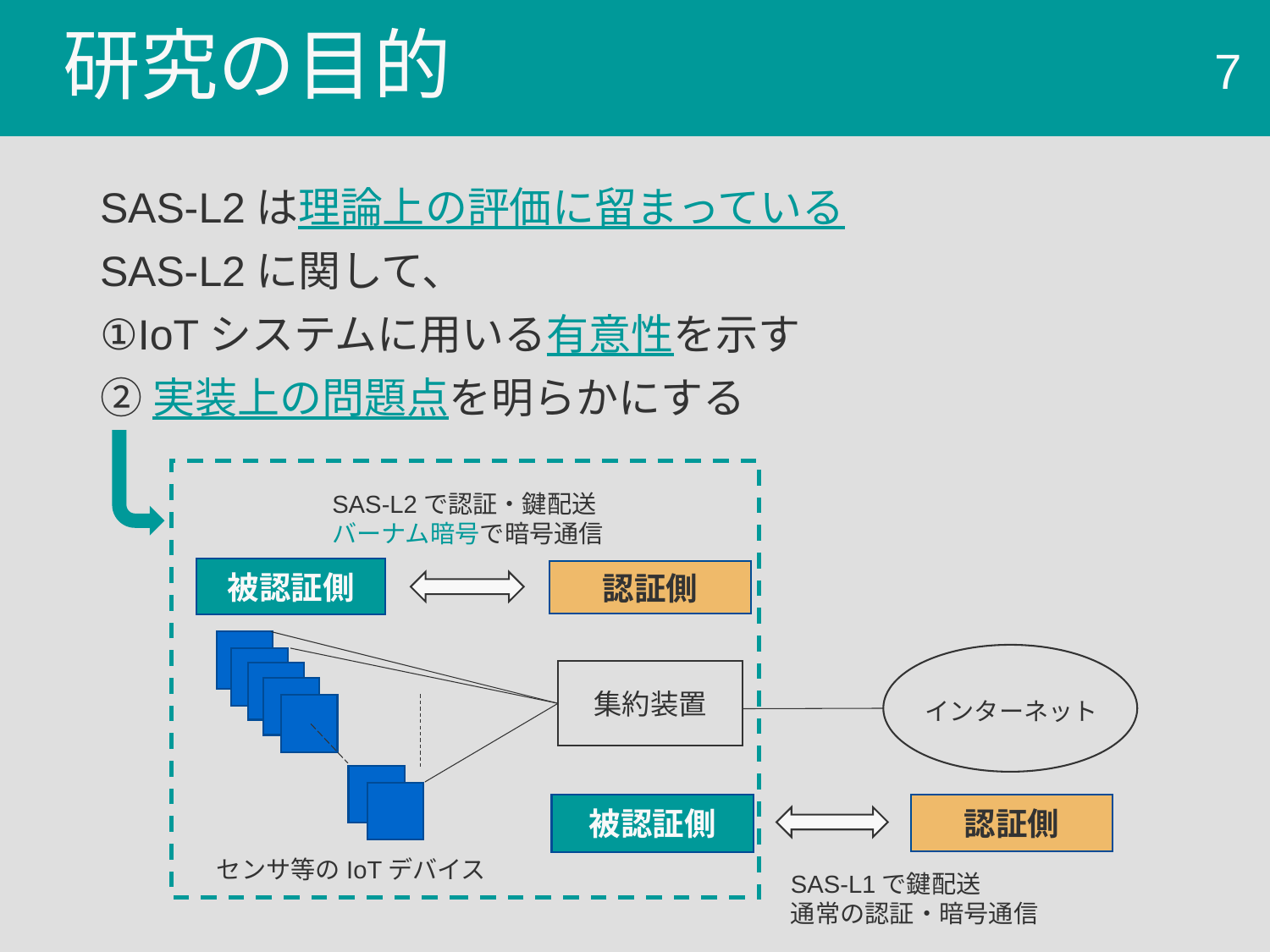

# 研究の目的
7
SAS-L2は理論上の評価に留まっている
SAS-L2に関して、
①IoTシステムに用いる有意性を示す
②実装上の問題点を明らかにする

SAS-L2で認証・鍵配送
バーナム暗号で暗号通信
被認証側
認証側

集約装置

インターネット

認証側
被認証側

センサ等のIoTデバイス
SAS-L1で鍵配送
通常の認証・暗号通信